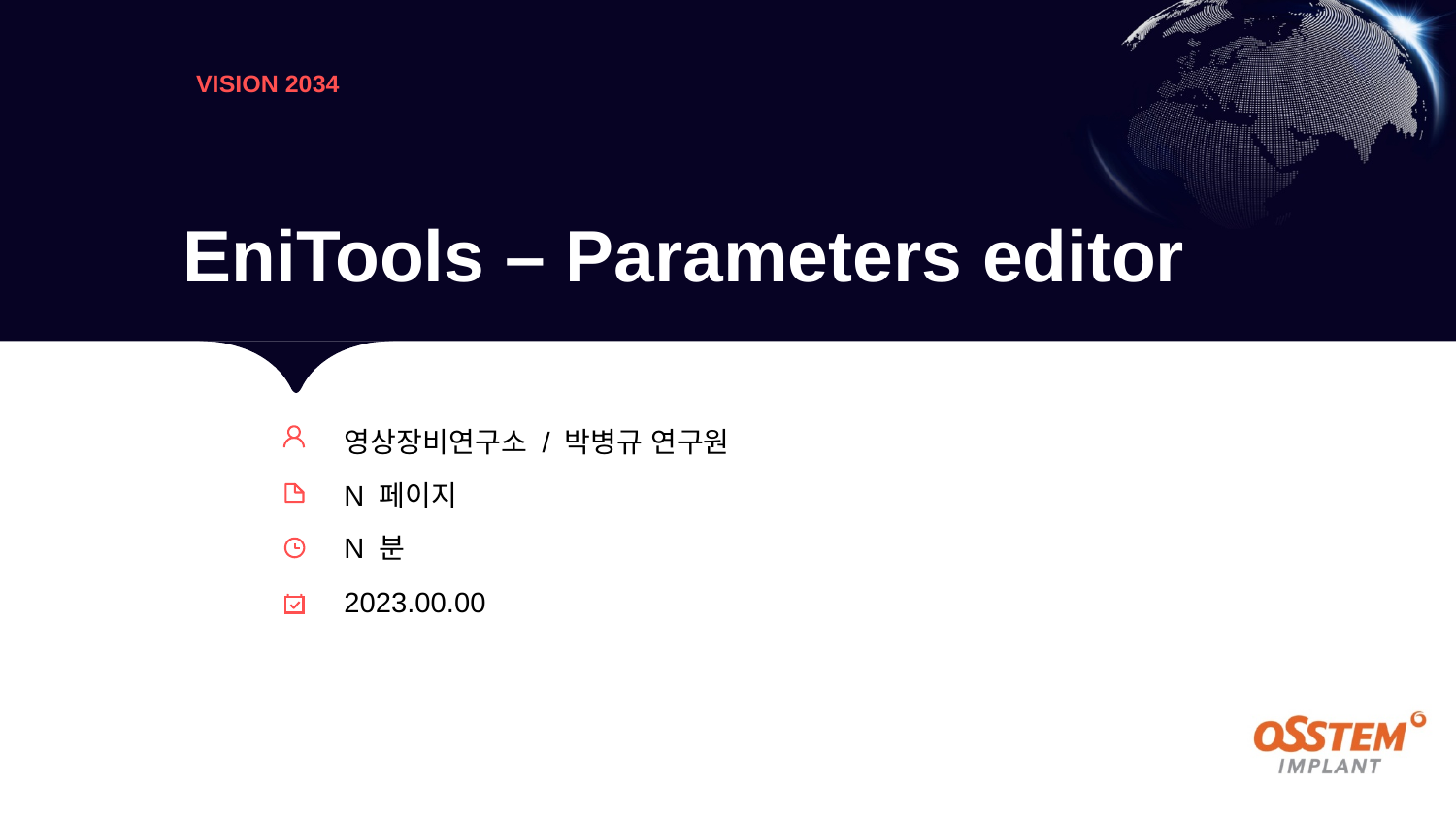

EniTools – Parameters editor
영상장비연구소 / 박병규 연구원
N 페이지
N 분
2023.00.00